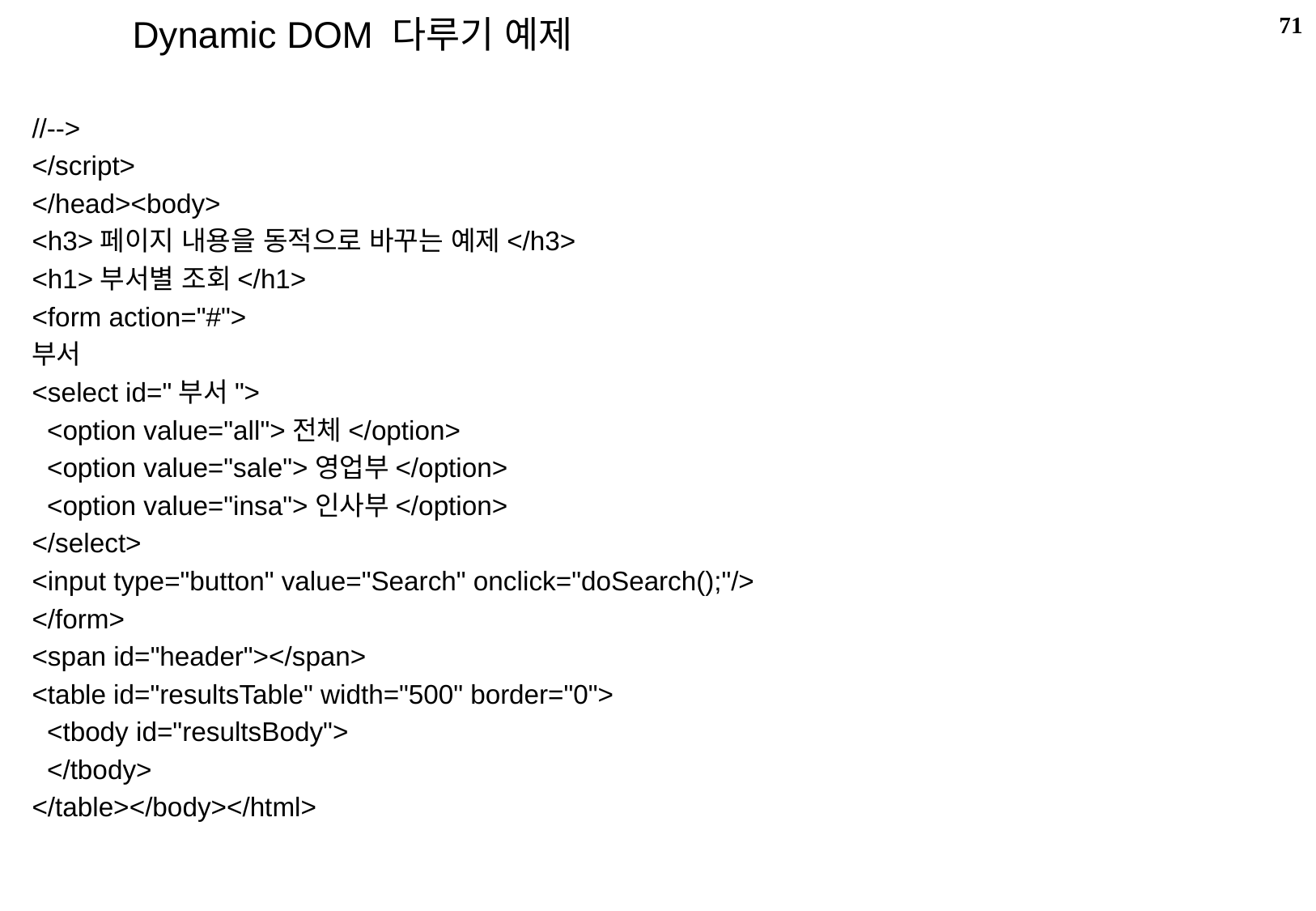

71
Dynamic DOM 다루기 예제
//-->
</script>
</head><body>
<h3>페이지 내용을 동적으로 바꾸는 예제</h3>
<h1>부서별 조회</h1>
<form action="#">
부서
<select id="부서">
  <option value="all">전체</option>
  <option value="sale">영업부</option>
  <option value="insa">인사부</option>
</select>
<input type="button" value="Search" onclick="doSearch();"/>
</form>
<span id="header"></span>
<table id="resultsTable" width="500" border="0">
  <tbody id="resultsBody">
  </tbody>
</table></body></html>